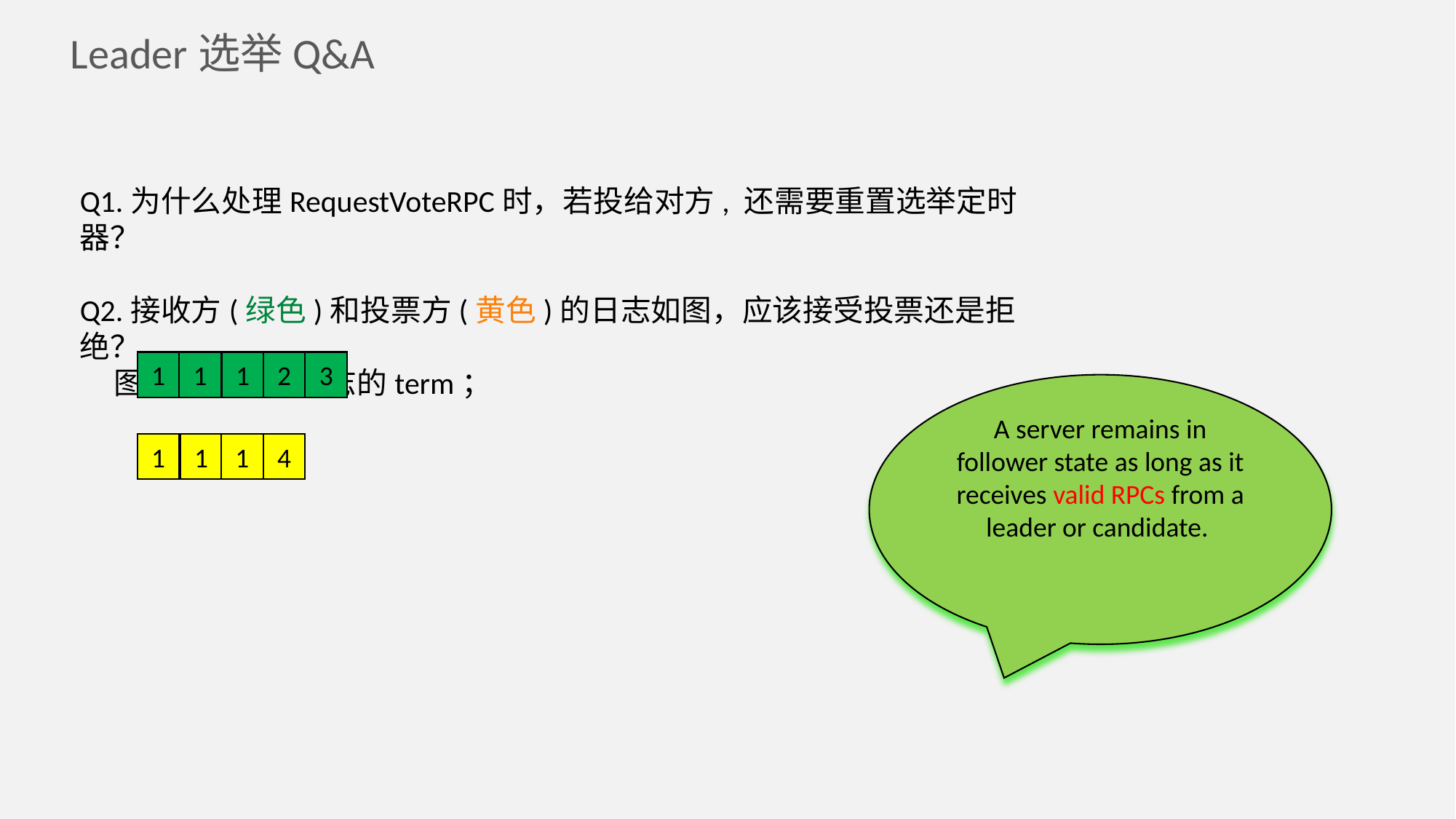

# Leader选举Q&A
Q1.为什么处理RequestVoteRPC时，若投给对方, 还需要重置选举定时器？

Q2.接收方(绿色)和投票方(黄色)的日志如图，应该接受投票还是拒绝？
    图中数字表示日志的term；

1
1
1
2
3
A server remains in follower state as long as it receives valid RPCs from a leader or candidate.

1
1
4
1